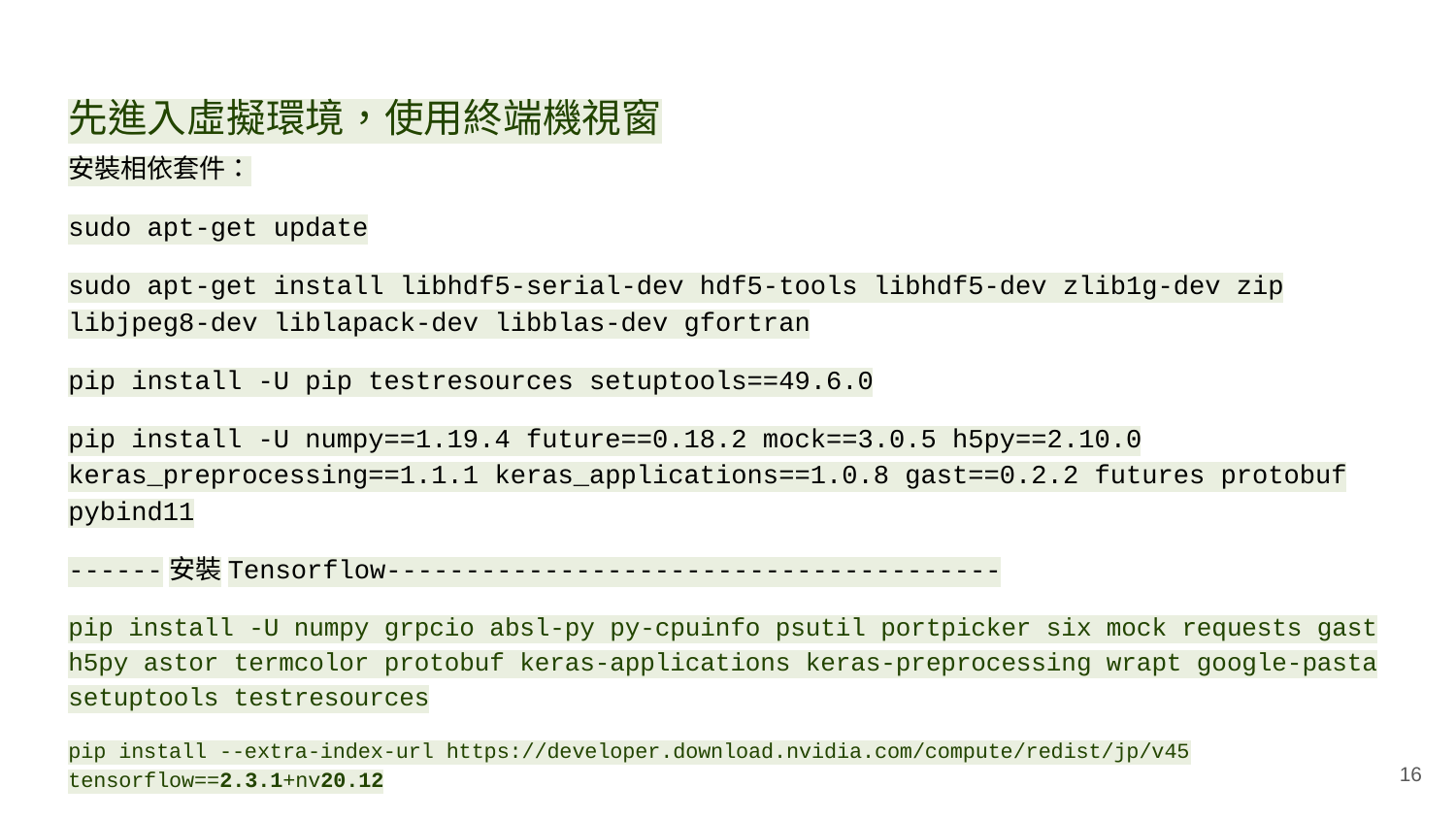

# 先進入虛擬環境，使用終端機視窗
安裝相依套件：
sudo apt-get update
sudo apt-get install libhdf5-serial-dev hdf5-tools libhdf5-dev zlib1g-dev zip libjpeg8-dev liblapack-dev libblas-dev gfortran
pip install -U pip testresources setuptools==49.6.0
pip install -U numpy==1.19.4 future==0.18.2 mock==3.0.5 h5py==2.10.0 keras_preprocessing==1.1.1 keras_applications==1.0.8 gast==0.2.2 futures protobuf pybind11
------安裝Tensorflow---------------------------------------
pip install -U numpy grpcio absl-py py-cpuinfo psutil portpicker six mock requests gast h5py astor termcolor protobuf keras-applications keras-preprocessing wrapt google-pasta setuptools testresources
pip install --extra-index-url https://developer.download.nvidia.com/compute/redist/jp/v45 tensorflow==2.3.1+nv20.12
16